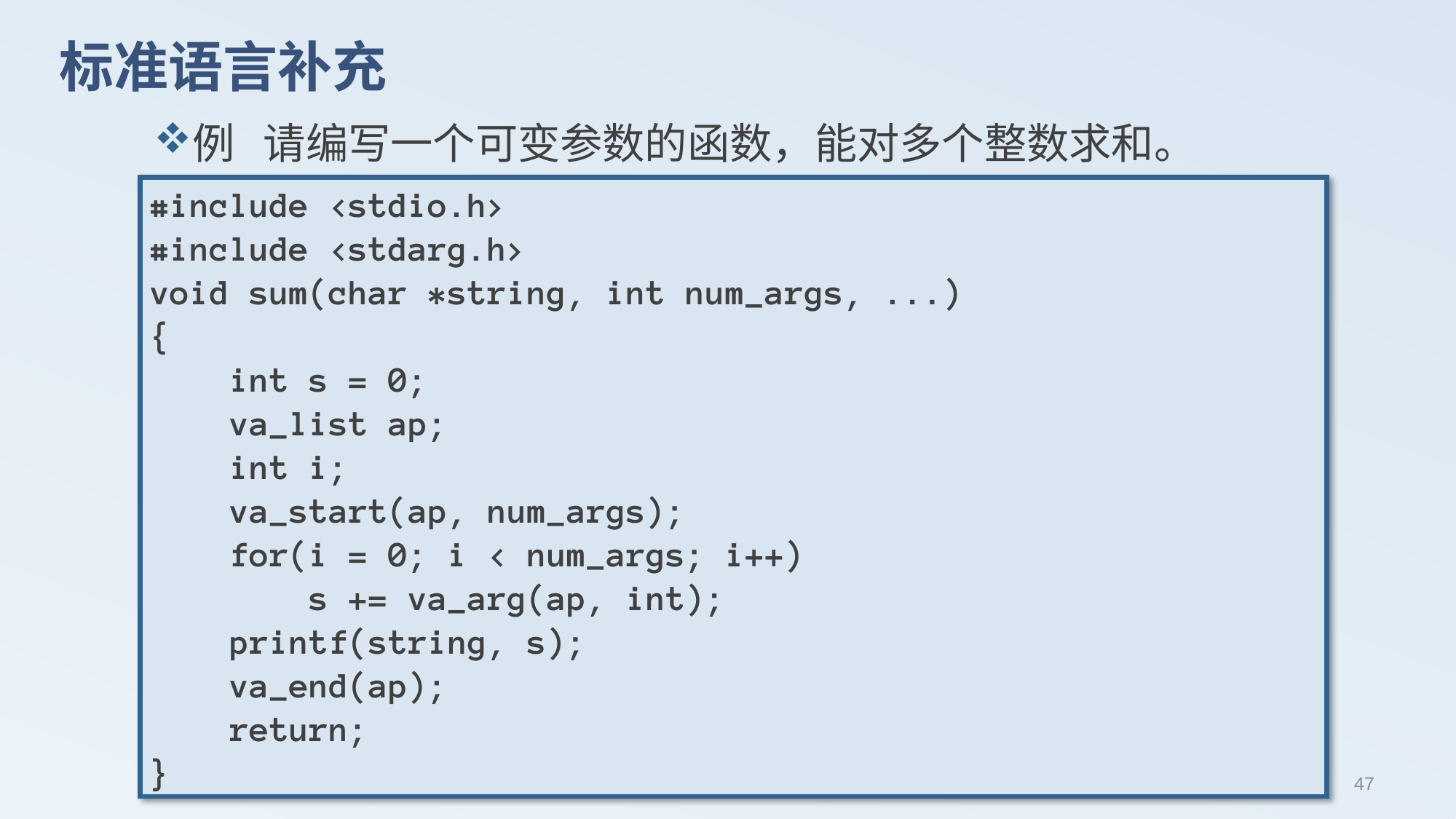

# 标准语言补充
例   请编写一个可变参数的函数，能对多个整数求和。
#include <stdio.h>
#include <stdarg.h>
void sum(char *string, int num_args, ...)
{
    int s = 0;
    va_list ap;
    int i;
    va_start(ap, num_args);
    for(i = 0; i < num_args; i++)
        s += va_arg(ap, int);
    printf(string, s);
    va_end(ap);
    return;
}